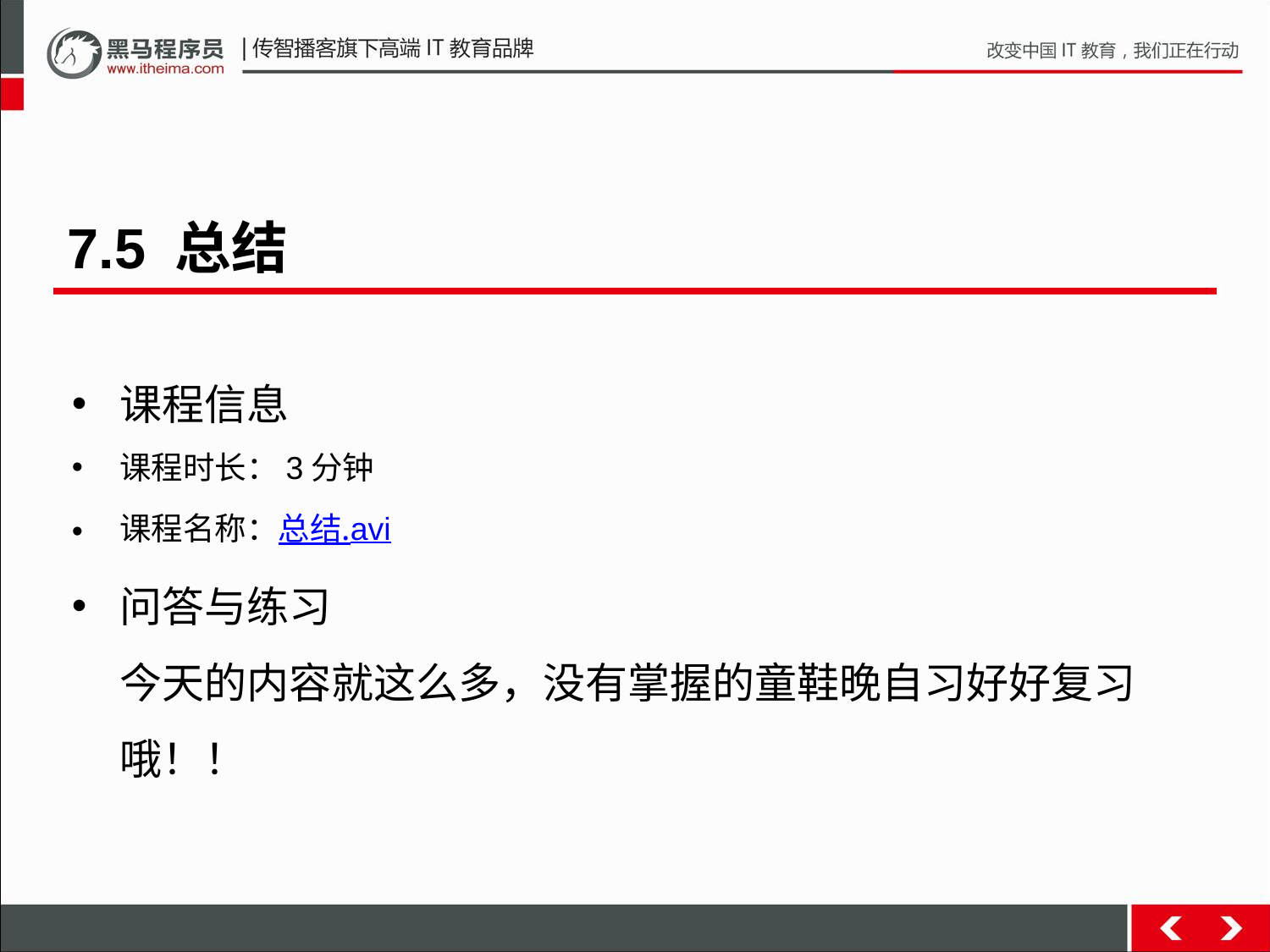

7.5 总结
课程信息
课程时长：3分钟
课程名称：总结.avi
问答与练习
今天的内容就这么多，没有掌握的童鞋晚自习好好复习哦！！